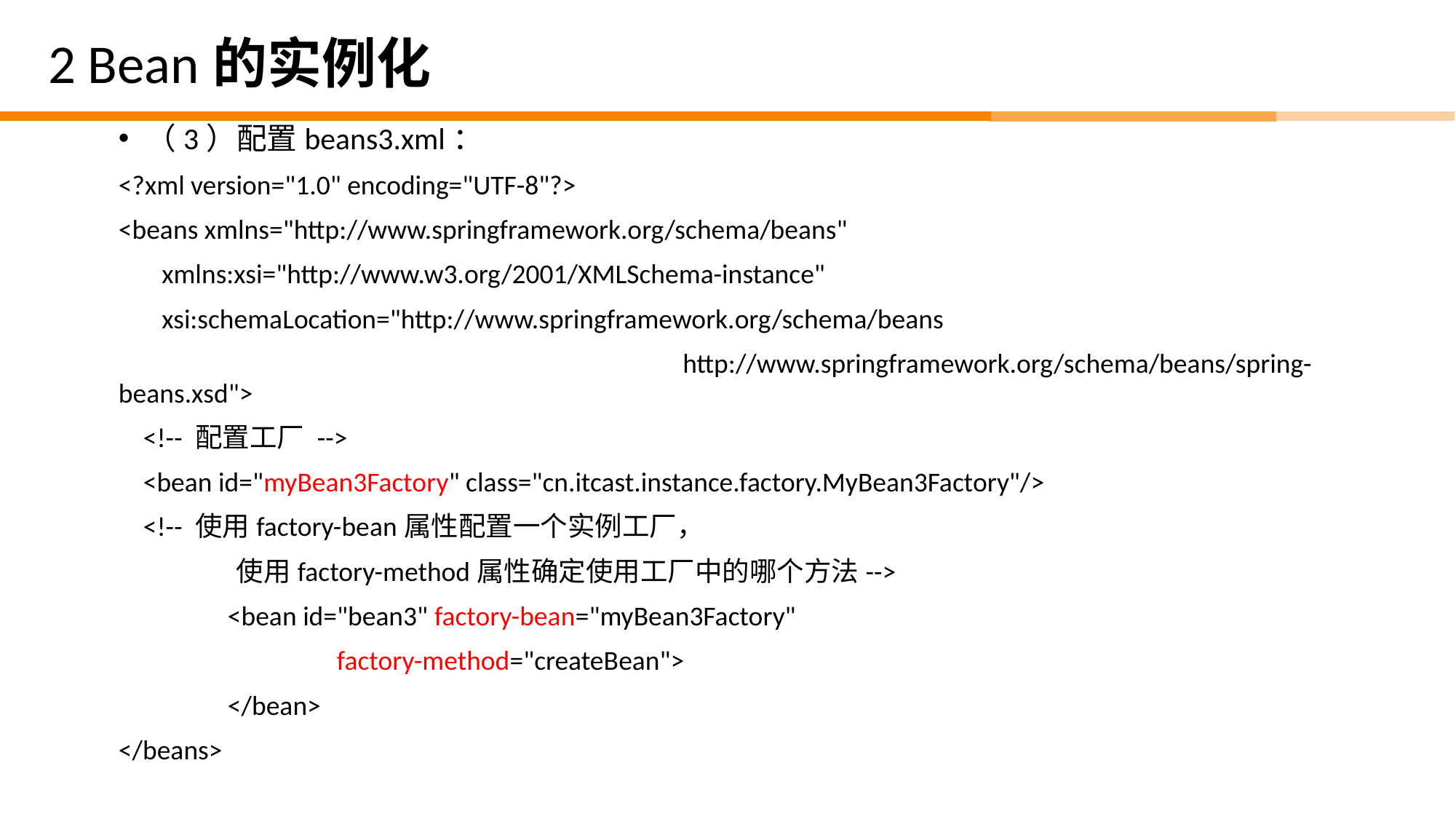

# 2 Bean的实例化
（3）配置beans3.xml：
<?xml version="1.0" encoding="UTF-8"?>
<beans xmlns="http://www.springframework.org/schema/beans"
       xmlns:xsi="http://www.w3.org/2001/XMLSchema-instance"
       xsi:schemaLocation="http://www.springframework.org/schema/beans
       					   http://www.springframework.org/schema/beans/spring-beans.xsd">
    <!-- 配置工厂 -->
    <bean id="myBean3Factory" class="cn.itcast.instance.factory.MyBean3Factory"/>
    <!-- 使用factory-bean属性配置一个实例工厂，
                  使用factory-method属性确定使用工厂中的哪个方法-->
	<bean id="bean3" factory-bean="myBean3Factory"
		factory-method="createBean">
	</bean>
</beans>